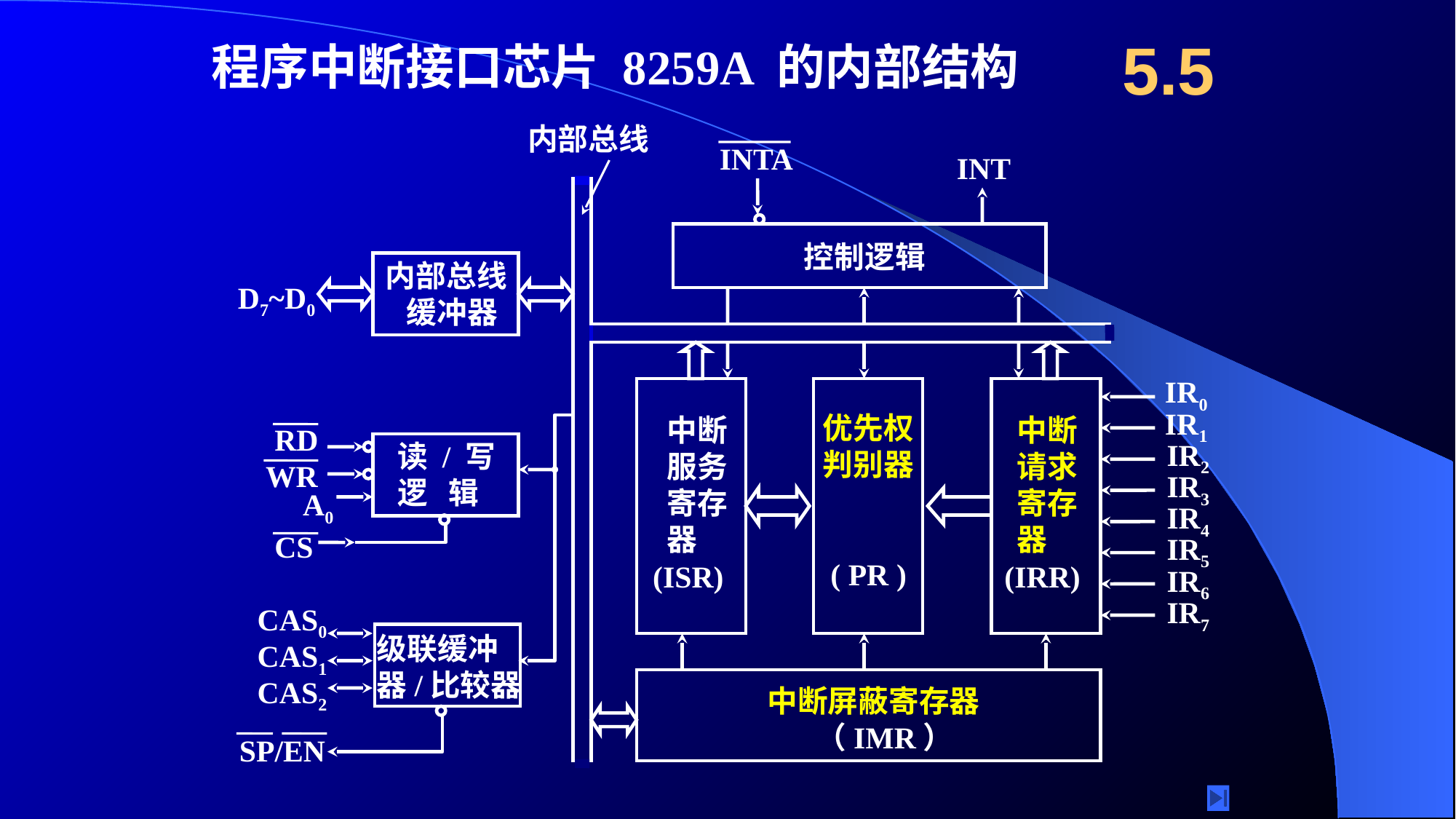

5.5
程序中断接口芯片 8259A 的内部结构
内部总线
INTA

INT

控制逻辑
内部总线
  缓冲器

D7~D0

IR0

 中断
 服务
 寄存
 器
(ISR)

优先权
判别器

 ( PR )

  中断
  请求
  寄存
  器
(IRR)

IR1
RD

IR2
读 / 写
逻   辑

WR

IR3

A0

IR4

CS

IR5

IR6

IR7
CAS0

级联缓冲
器/比较器

CAS1

CAS2

中断屏蔽寄存器
      （IMR）

SP/EN